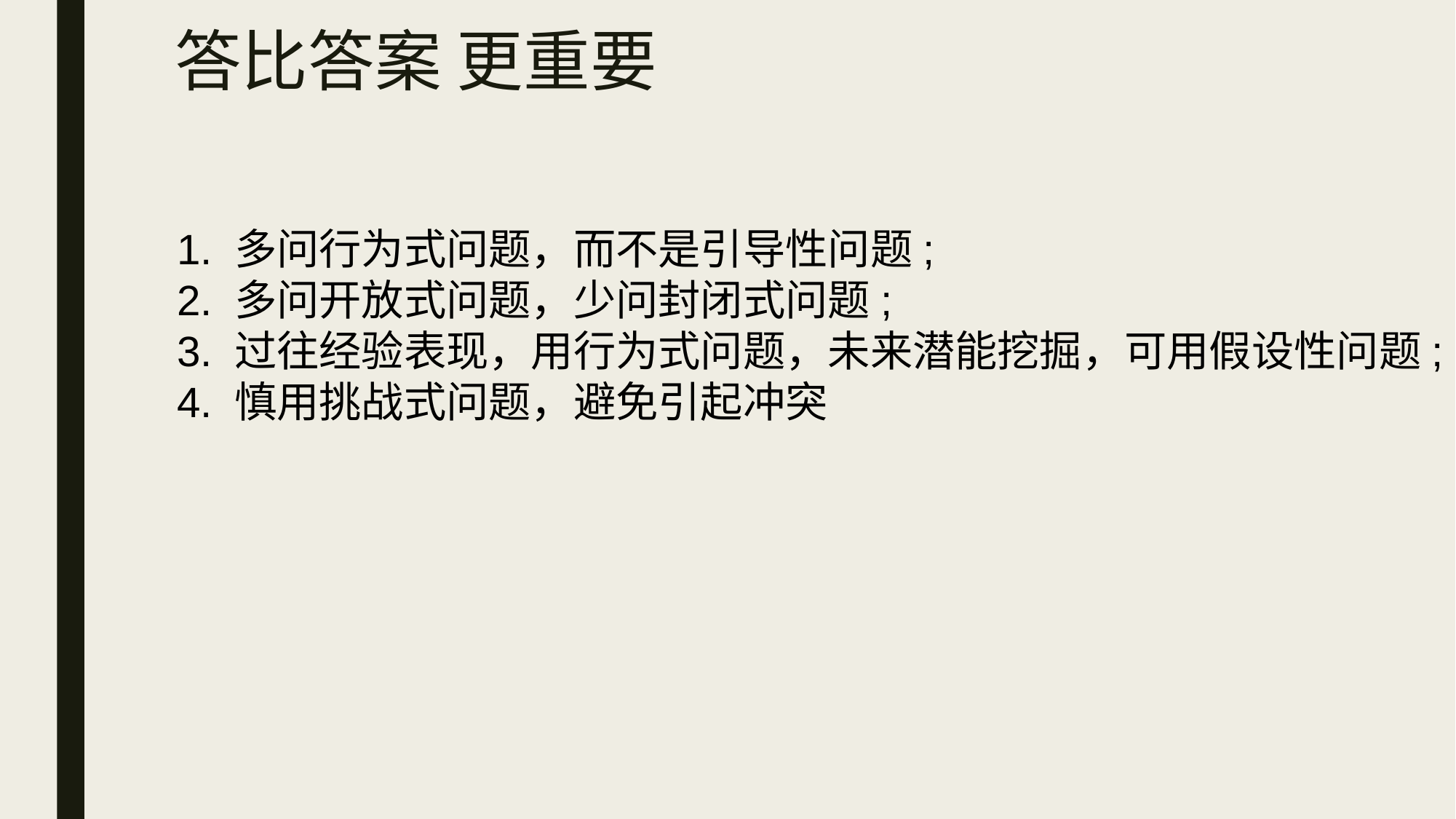

# 答比答案 更重要
 1. 多问行为式问题，而不是引导性问题;
 2. 多问开放式问题，少问封闭式问题;
 3. 过往经验表现，用行为式问题，未来潜能挖掘，可用假设性问题;
 4. 慎用挑战式问题，避免引起冲突